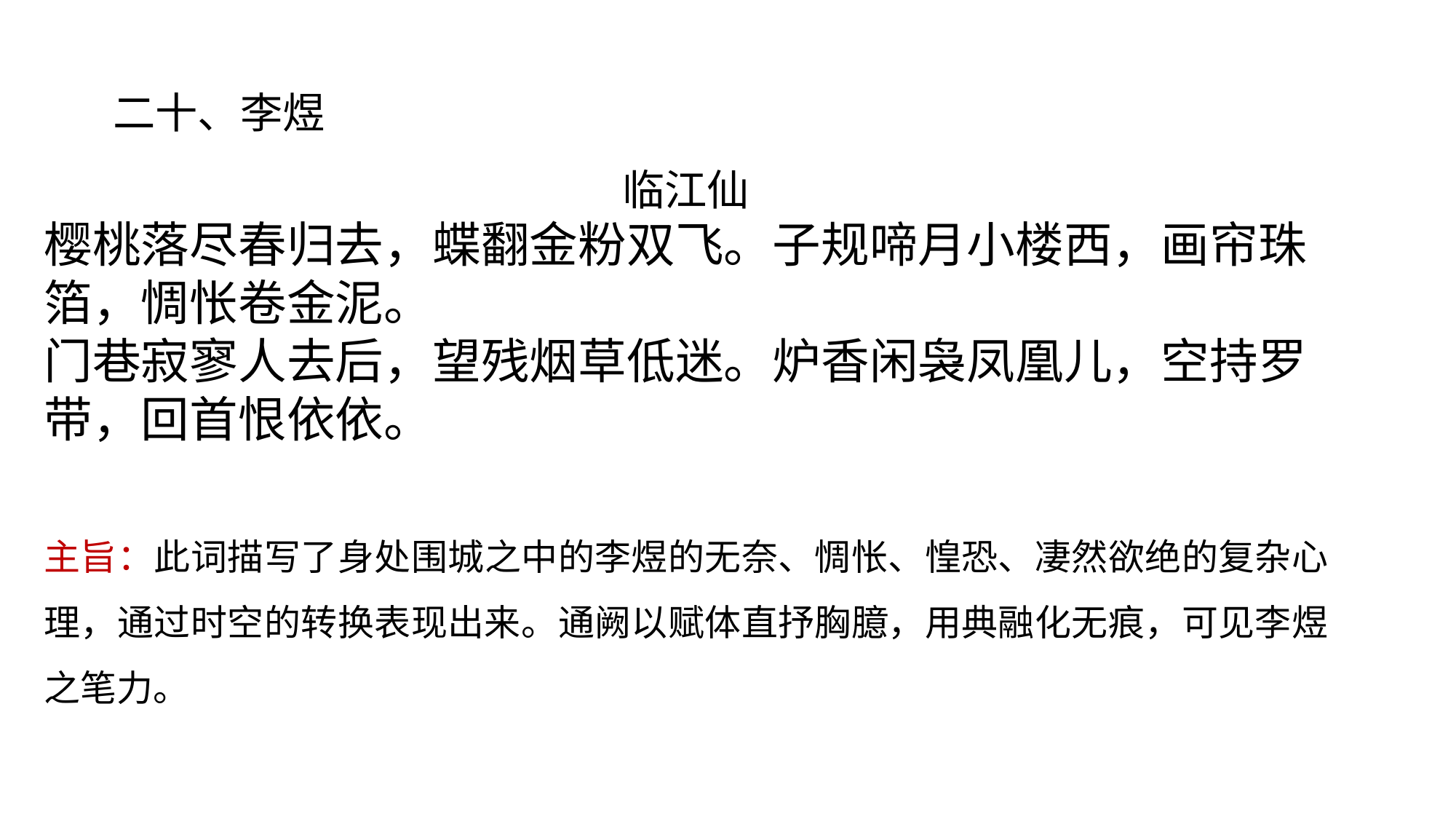

二十、李煜
临江仙
樱桃落尽春归去，蝶翻金粉双飞。子规啼月小楼西，画帘珠箔，惆怅卷金泥。
门巷寂寥人去后，望残烟草低迷。炉香闲袅凤凰儿，空持罗带，回首恨依依。

主旨：此词描写了身处围城之中的李煜的无奈、惆怅、惶恐、凄然欲绝的复杂心理，通过时空的转换表现出来。通阙以赋体直抒胸臆，用典融化无痕，可见李煜之笔力。